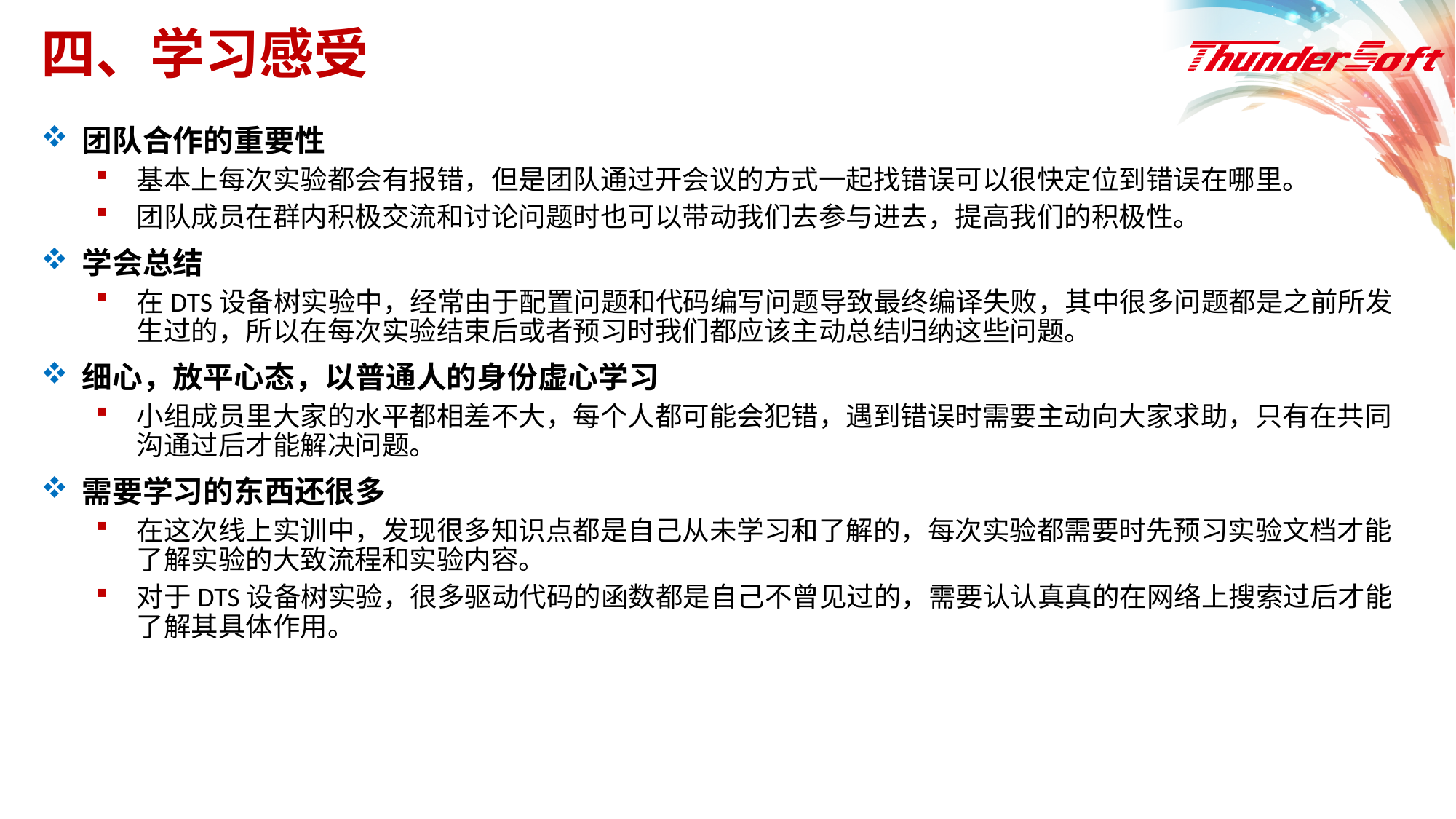

# 四、学习感受
团队合作的重要性
基本上每次实验都会有报错，但是团队通过开会议的方式一起找错误可以很快定位到错误在哪里。
团队成员在群内积极交流和讨论问题时也可以带动我们去参与进去，提高我们的积极性。
学会总结
在DTS设备树实验中，经常由于配置问题和代码编写问题导致最终编译失败，其中很多问题都是之前所发生过的，所以在每次实验结束后或者预习时我们都应该主动总结归纳这些问题。
细心，放平心态，以普通人的身份虚心学习
小组成员里大家的水平都相差不大，每个人都可能会犯错，遇到错误时需要主动向大家求助，只有在共同沟通过后才能解决问题。
需要学习的东西还很多
在这次线上实训中，发现很多知识点都是自己从未学习和了解的，每次实验都需要时先预习实验文档才能了解实验的大致流程和实验内容。
对于DTS设备树实验，很多驱动代码的函数都是自己不曾见过的，需要认认真真的在网络上搜索过后才能了解其具体作用。